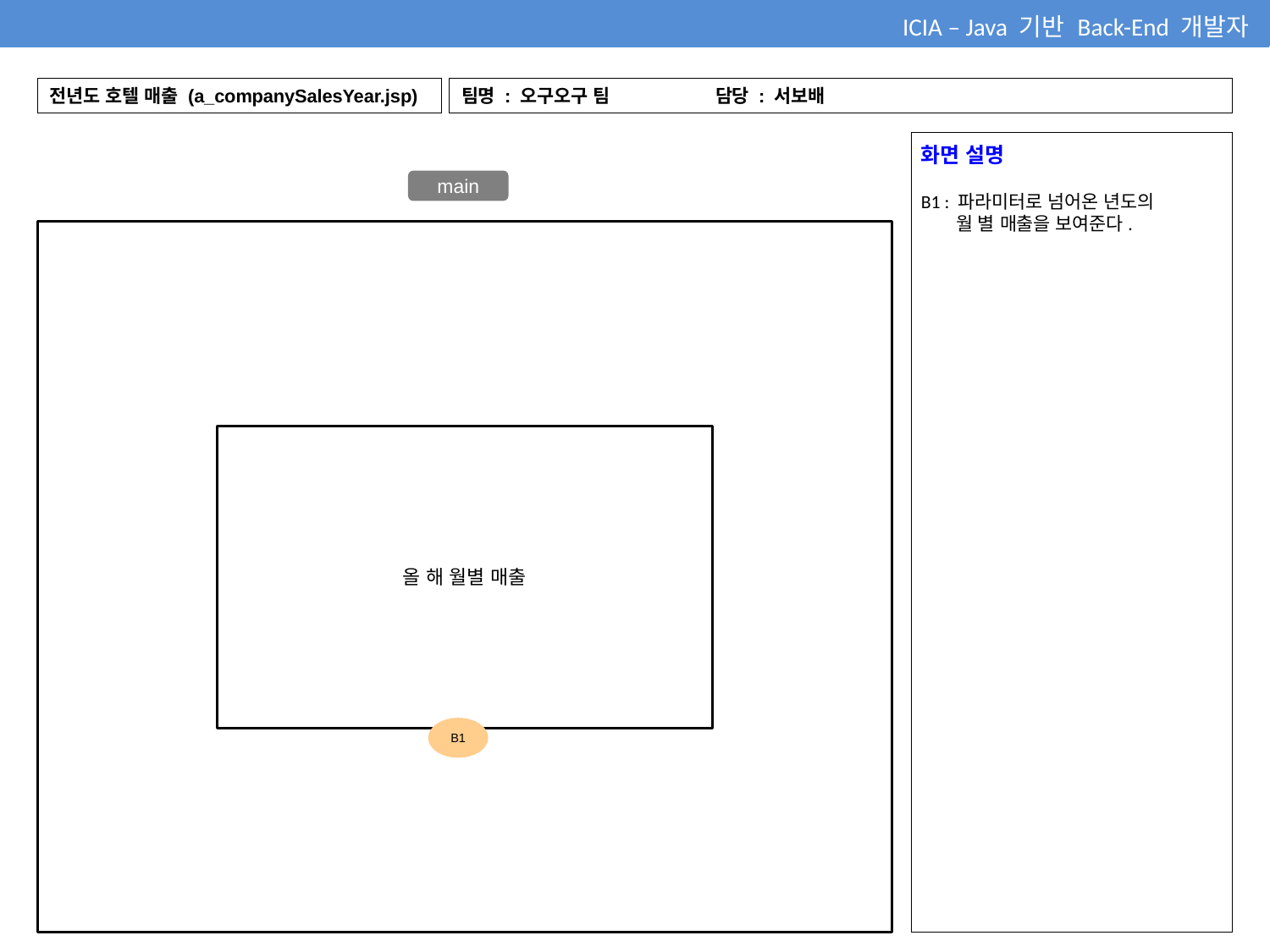

ICIA – Java 기반 Back-End 개발자
전년도 호텔 매출 (a_companySalesYear.jsp)
팀명 : 오구오구 팀	담당 : 서보배
화면 설명

B1 : 파라미터로 넘어온 년도의
      월 별 매출을 보여준다.

main

올 해 월별 매출
B1